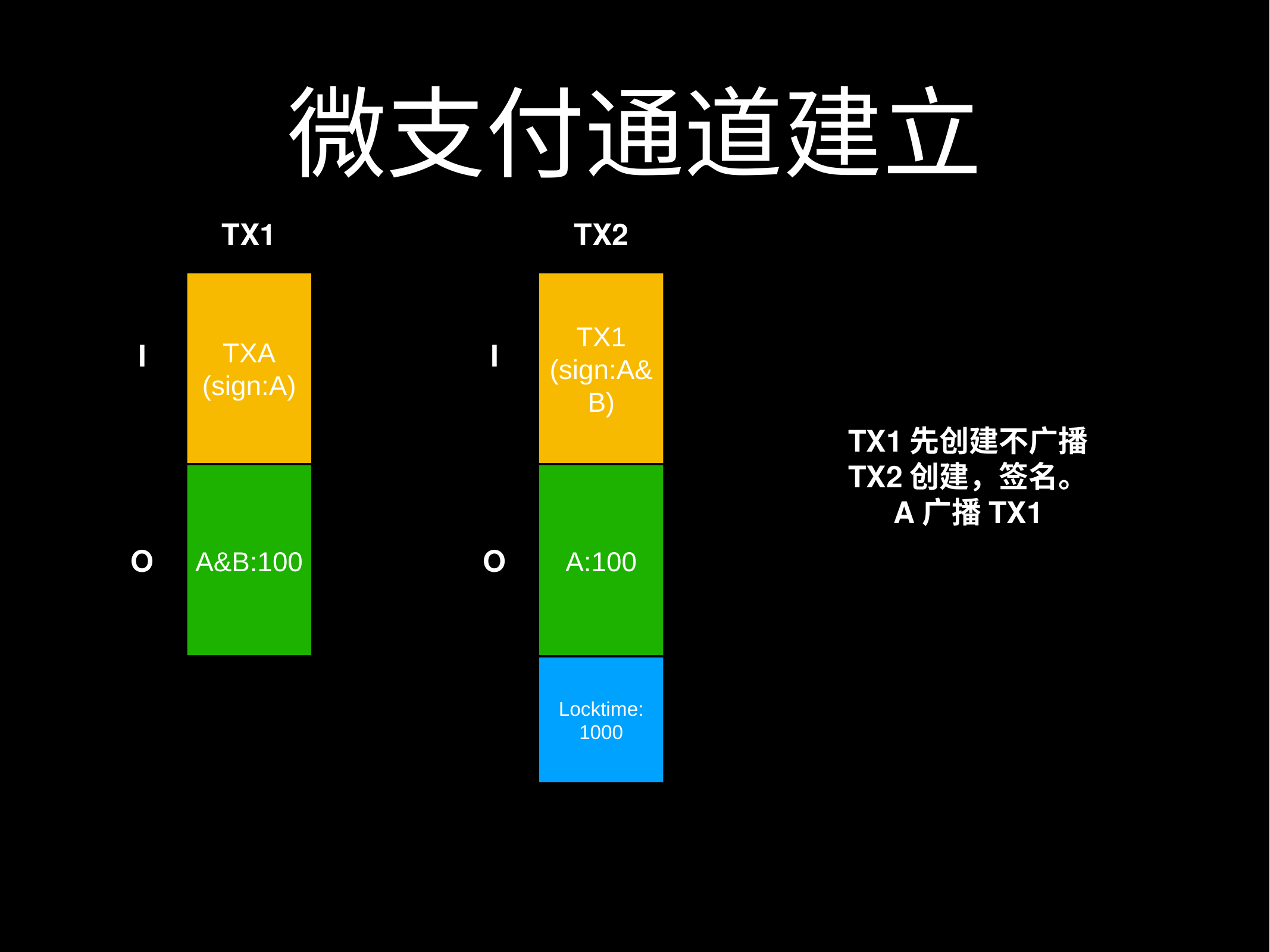

# 微支付通道建立
TX1
TXA
(sign:A)
I
A&B:100
O
TX2
TX1
(sign:A&B)
I
A:100
O
Locktime:
1000
TX1先创建不广播
TX2创建，签名。
A广播TX1